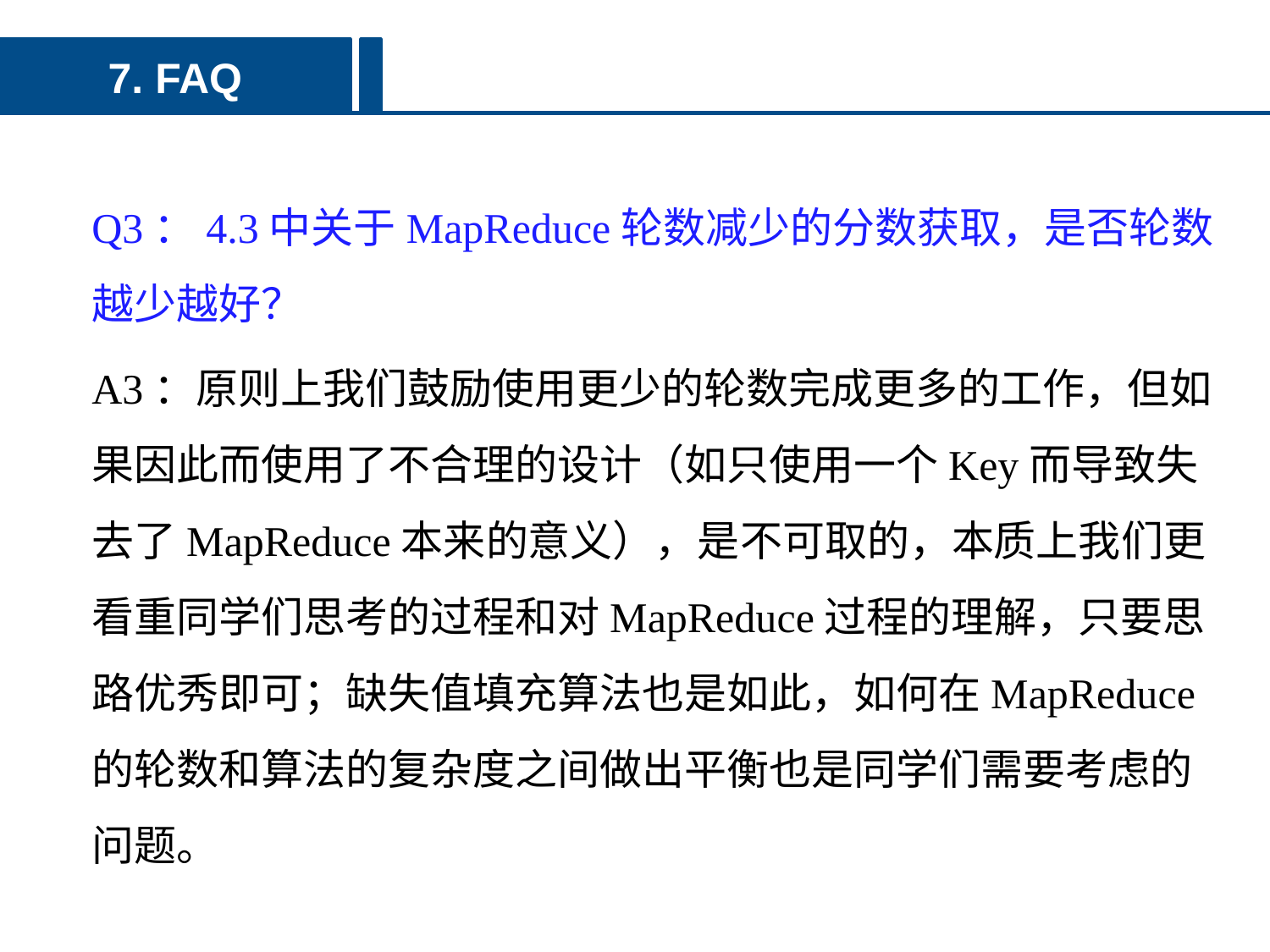

7. FAQ

Q3：4.3中关于MapReduce轮数减少的分数获取，是否轮数越少越好？
A3：原则上我们鼓励使用更少的轮数完成更多的工作，但如果因此而使用了不合理的设计（如只使用一个Key而导致失去了MapReduce本来的意义），是不可取的，本质上我们更看重同学们思考的过程和对MapReduce过程的理解，只要思路优秀即可；缺失值填充算法也是如此，如何在MapReduce的轮数和算法的复杂度之间做出平衡也是同学们需要考虑的问题。